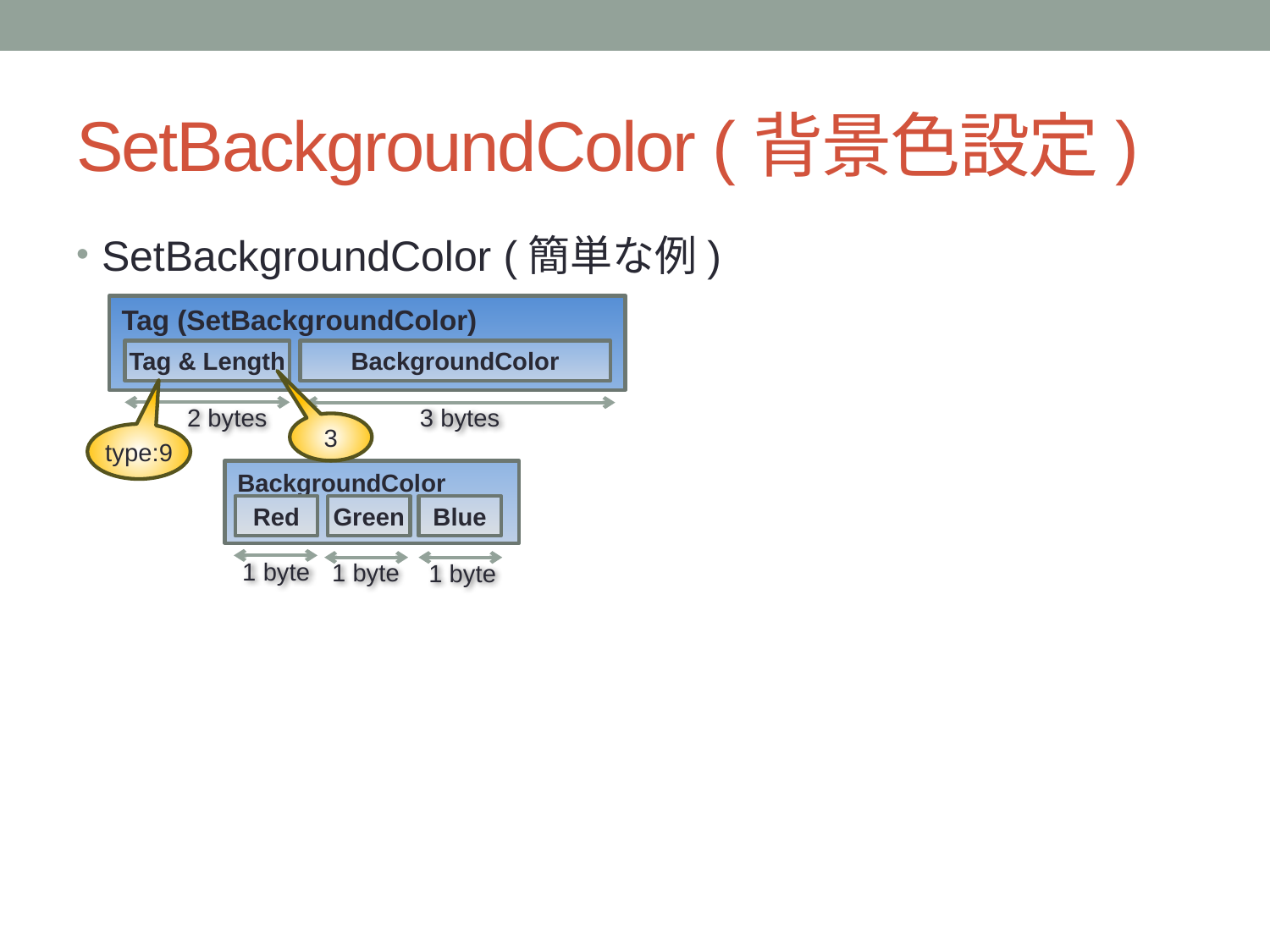

# SetBackgroundColor (背景色設定)
SetBackgroundColor (簡単な例)
Tag (SetBackgroundColor)

Tag & Length
BackgroundColor
3 bytes
2 bytes
3
type:9
BackgroundColor
Blue
Red
Green
1 byte
1 byte
1 byte